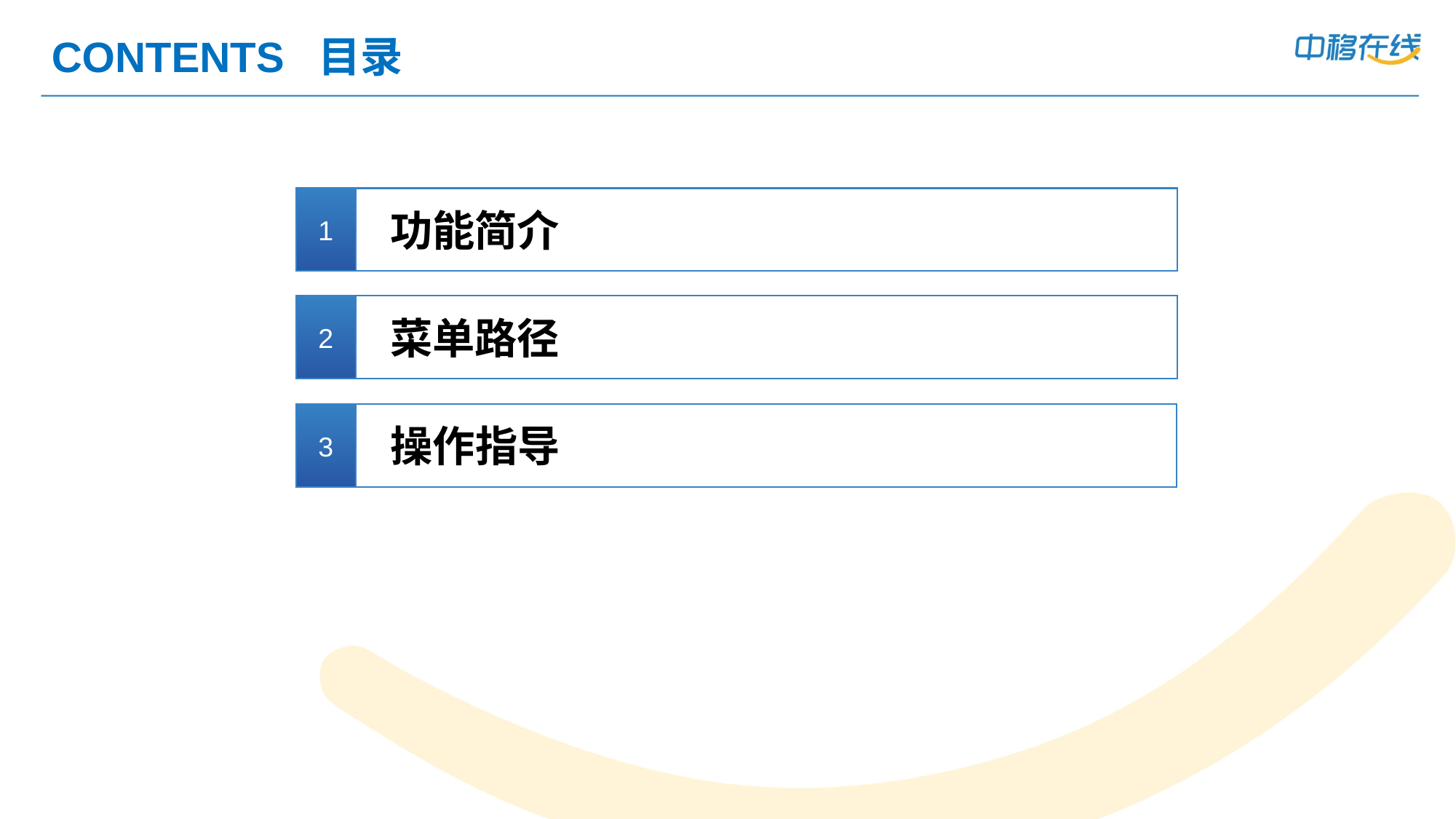

# CONTENTS  目录

1
功能简介

2
菜单路径

3
操作指导